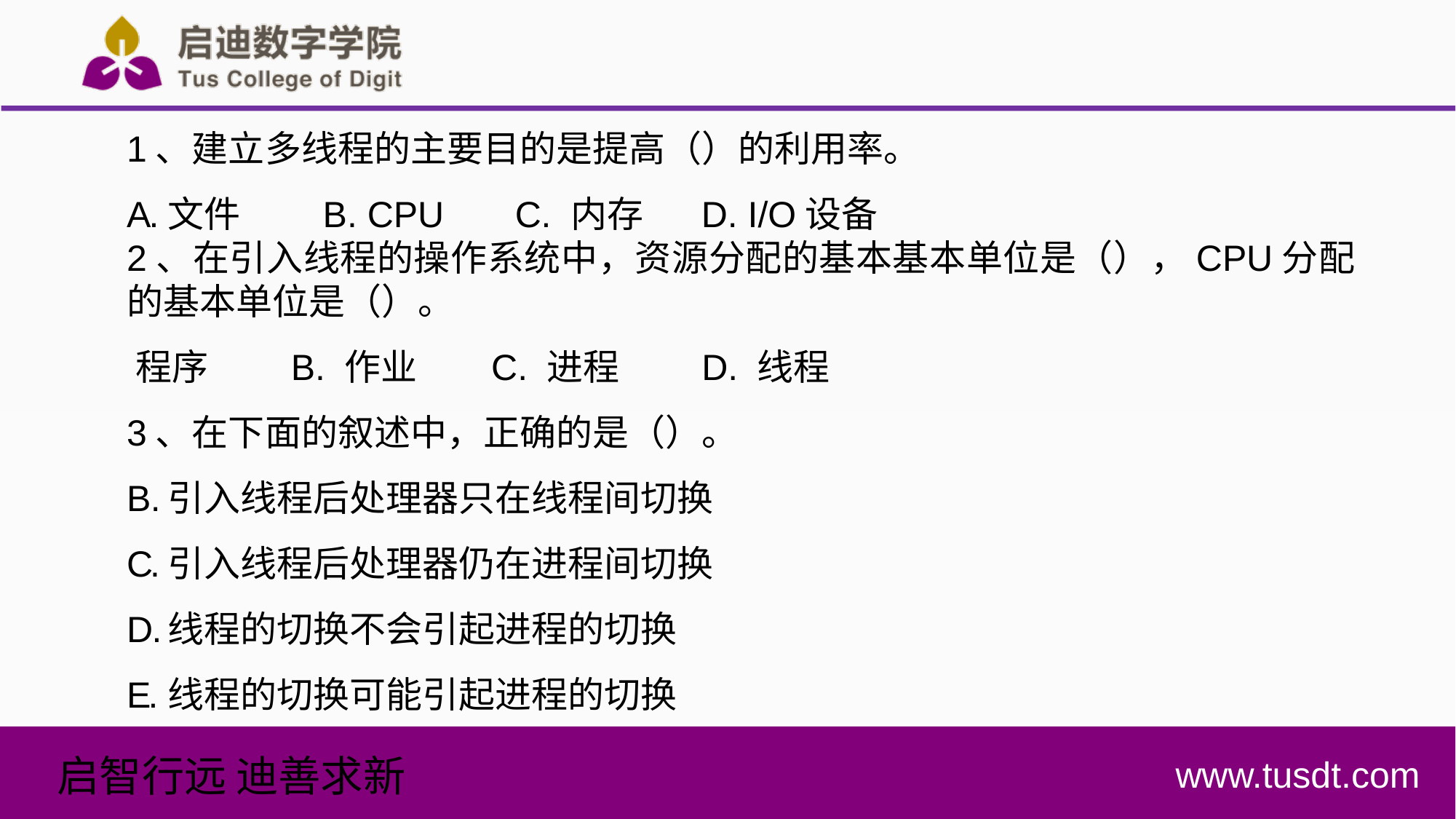

1、建立多线程的主要目的是提高（）的利用率。
文件         B. CPU       C. 内存      D. I/O设备
2、在引入线程的操作系统中，资源分配的基本基本单位是（），CPU分配的基本单位是（）。
程序         B. 作业        C. 进程         D. 线程
3、在下面的叙述中，正确的是（）。
引入线程后处理器只在线程间切换
引入线程后处理器仍在进程间切换
线程的切换不会引起进程的切换
线程的切换可能引起进程的切换